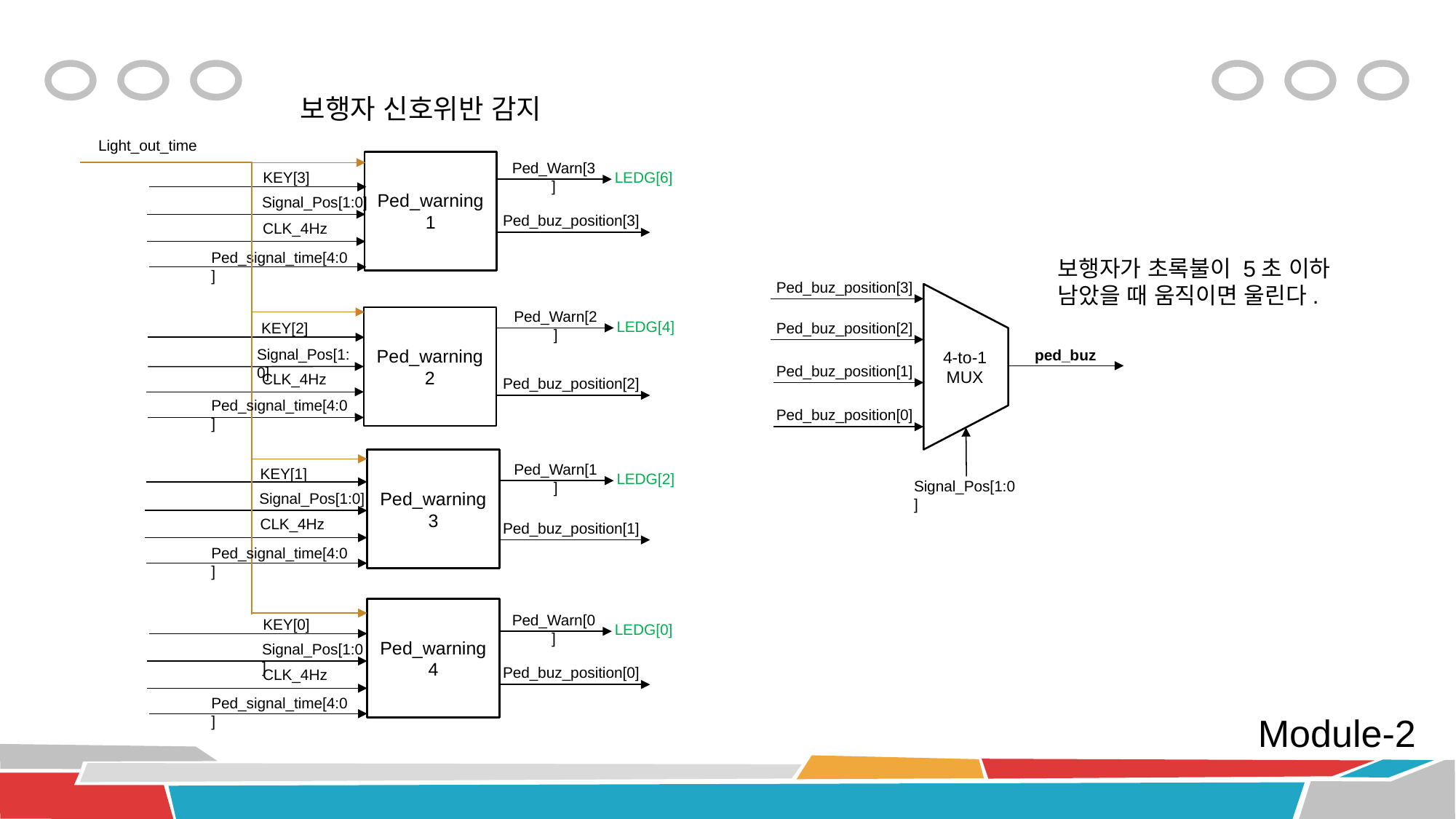

보행자 신호위반 감지
Light_out_time

Ped_warning1

Ped_Warn[3]
KEY[3]
LEDG[6]
Signal_Pos[1:0]
Ped_buz_position[3]
CLK_4Hz
Ped_signal_time[4:0]
보행자가 초록불이 5초 이하
남았을 때 움직이면 울린다.
Ped_buz_position[3]

Ped_warning2

Ped_Warn[2]

LEDG[4]
KEY[2]
Ped_buz_position[2]
4-to-1 MUX
Signal_Pos[1:0]
ped_buz
Ped_buz_position[1]
CLK_4Hz
Ped_buz_position[2]
Ped_signal_time[4:0]
Ped_buz_position[0]

Ped_warning3

Ped_Warn[1]

KEY[1]
LEDG[2]
Signal_Pos[1:0]
Signal_Pos[1:0]
CLK_4Hz
Ped_buz_position[1]
Ped_signal_time[4:0]

Ped_warning4

Ped_Warn[0]
KEY[0]
LEDG[0]
Signal_Pos[1:0]
Ped_buz_position[0]
CLK_4Hz
Ped_signal_time[4:0]
Module-2